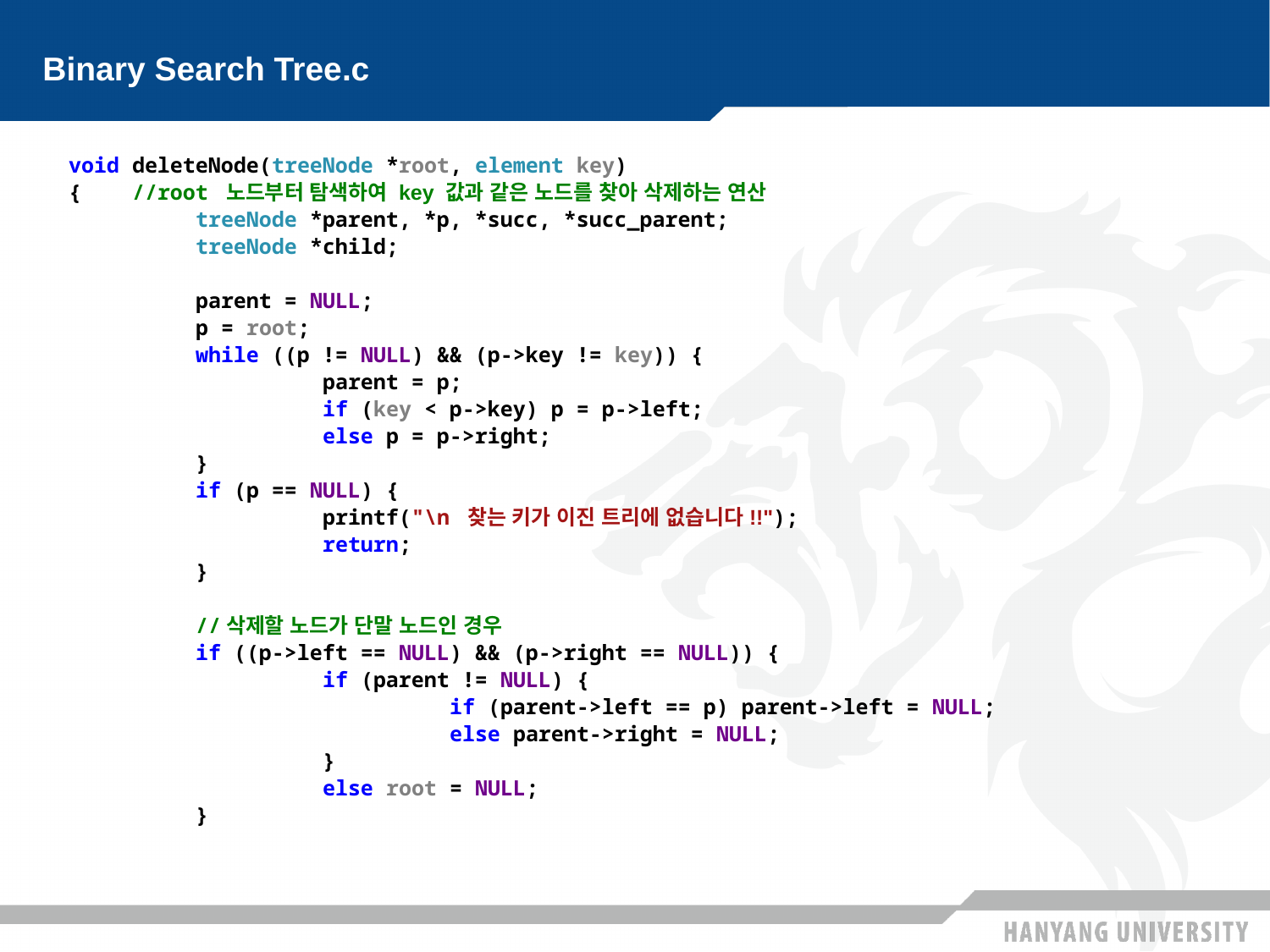

# Binary Search Tree.c
void deleteNode(treeNode *root, element key)
{    //root 노드부터 탐색하여 key 값과 같은 노드를 찾아 삭제하는 연산
	treeNode *parent, *p, *succ, *succ_parent;
	treeNode *child;

	parent = NULL;
	p = root;
	while ((p != NULL) && (p->key != key)) {
		parent = p;
		if (key < p->key) p = p->left;
		else p = p->right;
	}
	if (p == NULL) {
		printf("\n 찾는 키가 이진 트리에 없습니다!!");
		return;
	}

	//삭제할 노드가 단말 노드인 경우
	if ((p->left == NULL) && (p->right == NULL)) {
		if (parent != NULL) {
			if (parent->left == p) parent->left = NULL;
			else parent->right = NULL;
		}
		else root = NULL;
	}